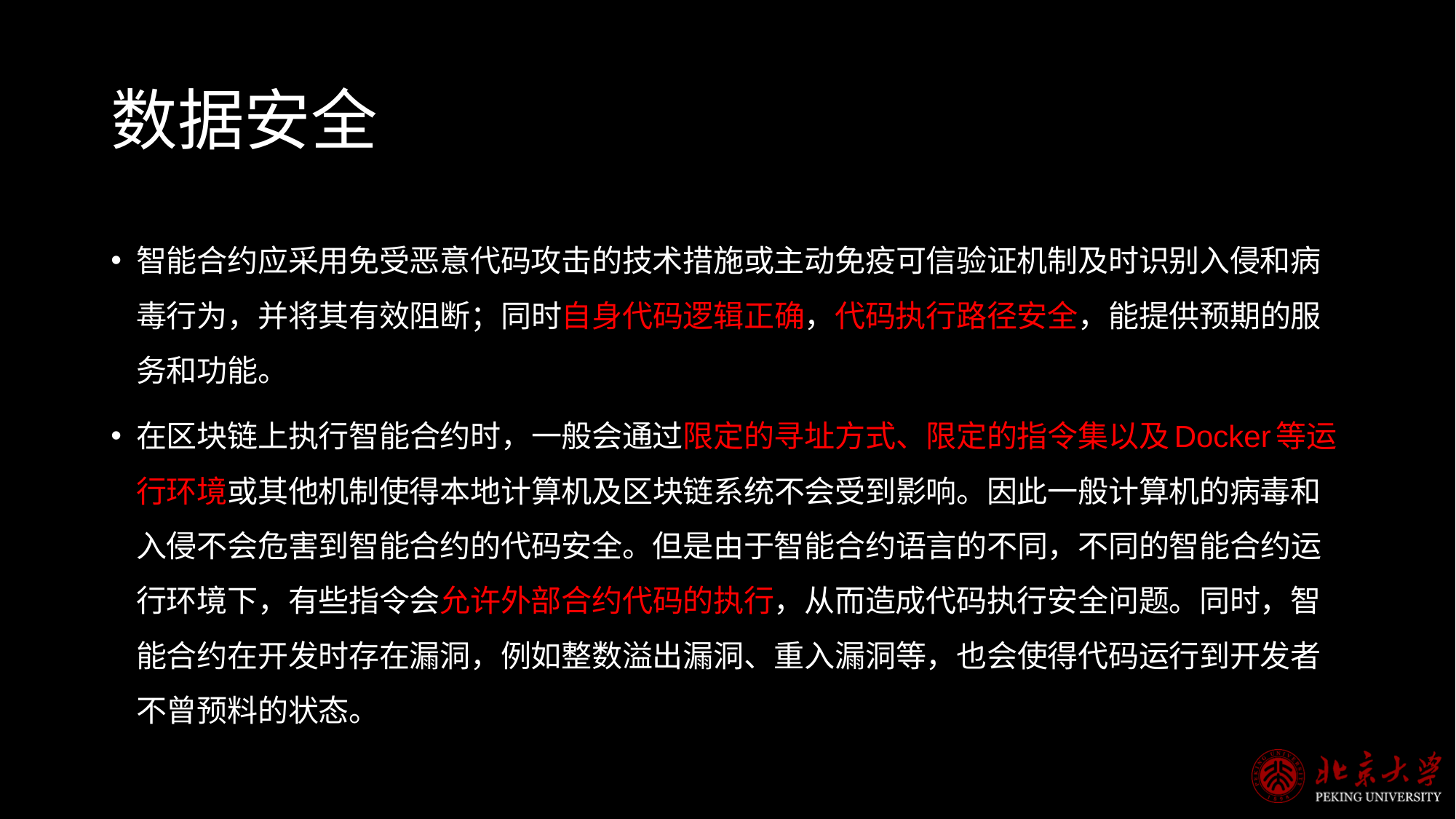

# 数据安全
智能合约应采用免受恶意代码攻击的技术措施或主动免疫可信验证机制及时识别入侵和病毒行为，并将其有效阻断；同时自身代码逻辑正确，代码执行路径安全，能提供预期的服务和功能。
在区块链上执行智能合约时，一般会通过限定的寻址方式、限定的指令集以及Docker等运行环境或其他机制使得本地计算机及区块链系统不会受到影响。因此一般计算机的病毒和入侵不会危害到智能合约的代码安全。但是由于智能合约语言的不同，不同的智能合约运行环境下，有些指令会允许外部合约代码的执行，从而造成代码执行安全问题。同时，智能合约在开发时存在漏洞，例如整数溢出漏洞、重入漏洞等，也会使得代码运行到开发者不曾预料的状态。